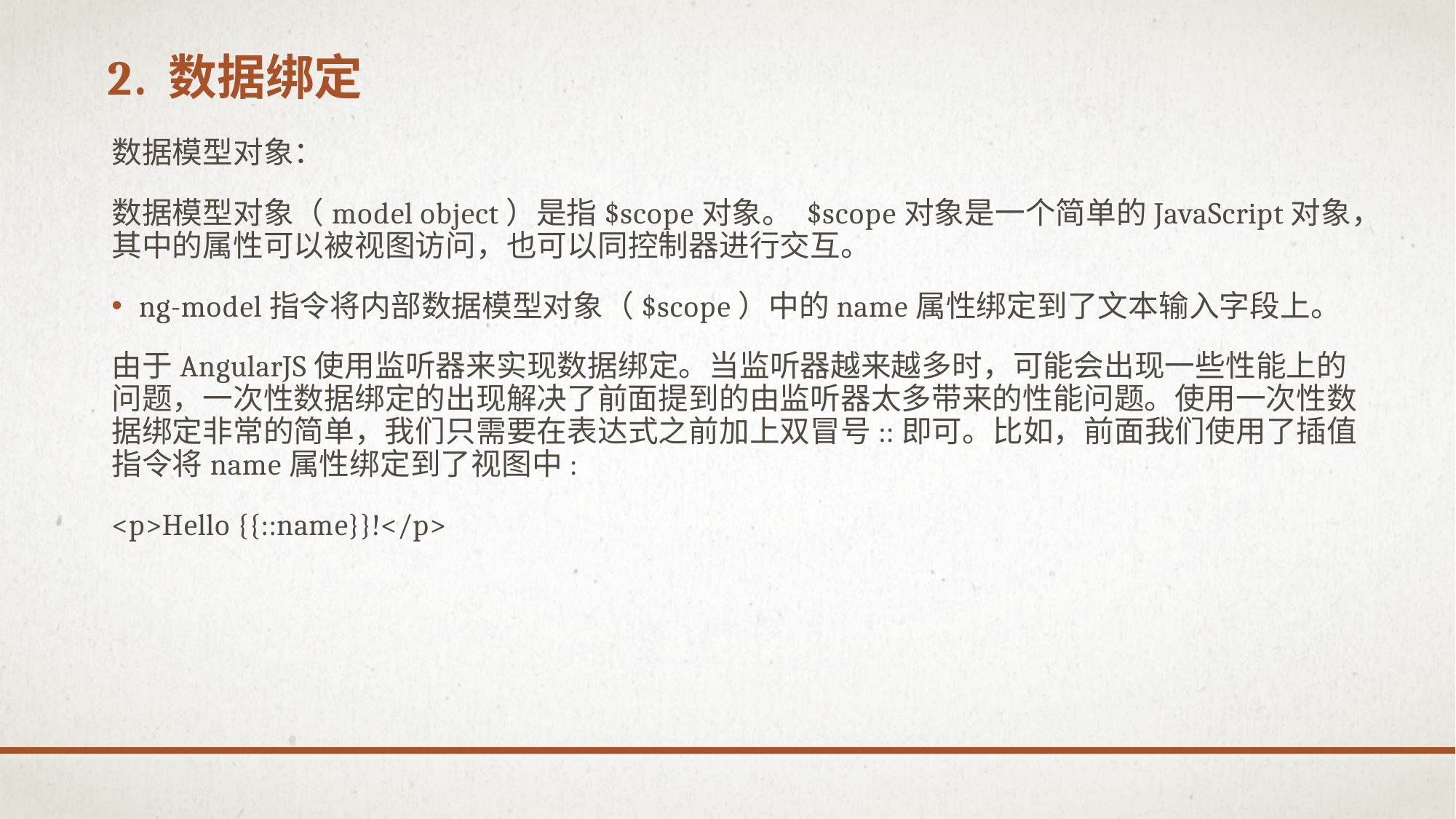

# 2. 数据绑定
数据模型对象：
数据模型对象（model object）是指$scope对象。 $scope对象是一个简单的JavaScript对象，其中的属性可以被视图访问，也可以同控制器进行交互。
ng-model指令将内部数据模型对象（$scope）中的name属性绑定到了文本输入字段上。
由于AngularJS使用监听器来实现数据绑定。当监听器越来越多时，可能会出现一些性能上的问题，一次性数据绑定的出现解决了前面提到的由监听器太多带来的性能问题。使用一次性数据绑定非常的简单，我们只需要在表达式之前加上双冒号::即可。比如，前面我们使用了插值指令将name属性绑定到了视图中:
<p>Hello {{::name}}!</p>